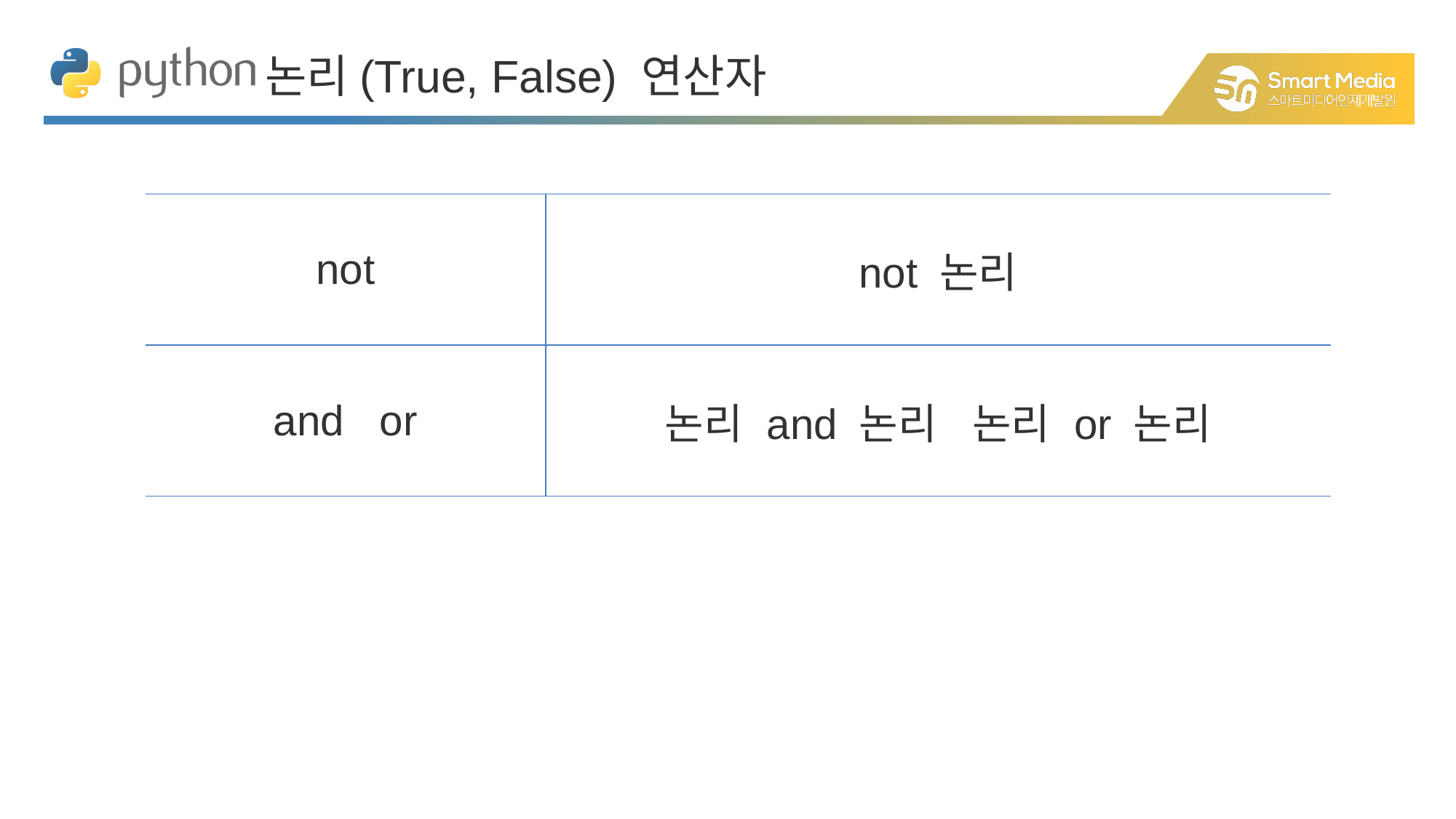

논리(True, False) 연산자
| not | not 논리 |
| --- | --- |
| and or | 논리 and 논리 논리 or 논리 |